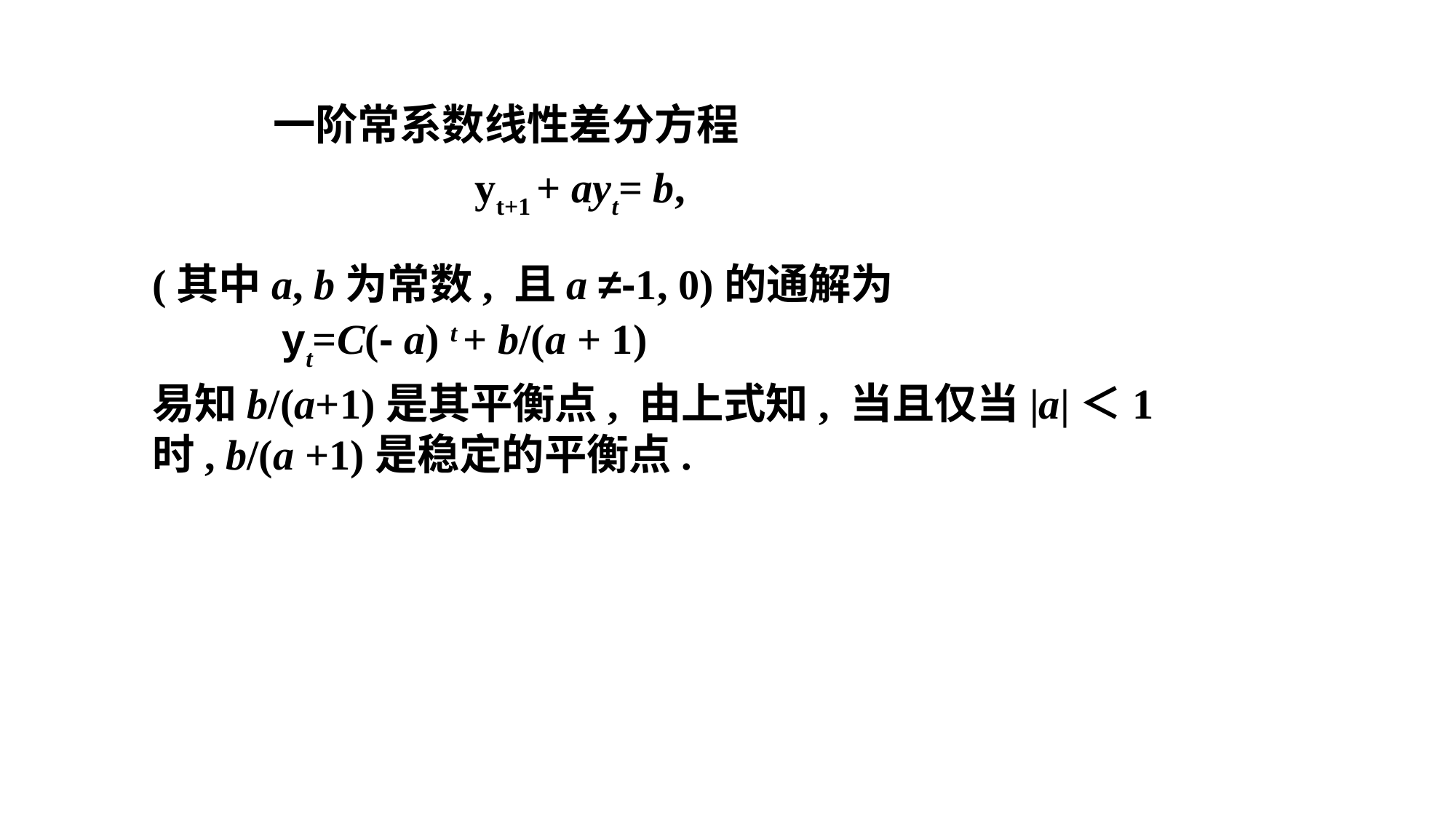

一阶常系数线性差分方程
 yt+1 + ayt= b,
(其中a, b为常数, 且a ≠-1, 0)的通解为
           yt=C(- a) t + b/(a + 1)
易知b/(a+1)是其平衡点, 由上式知, 当且仅当|a|＜1时, b/(a +1)是稳定的平衡点.